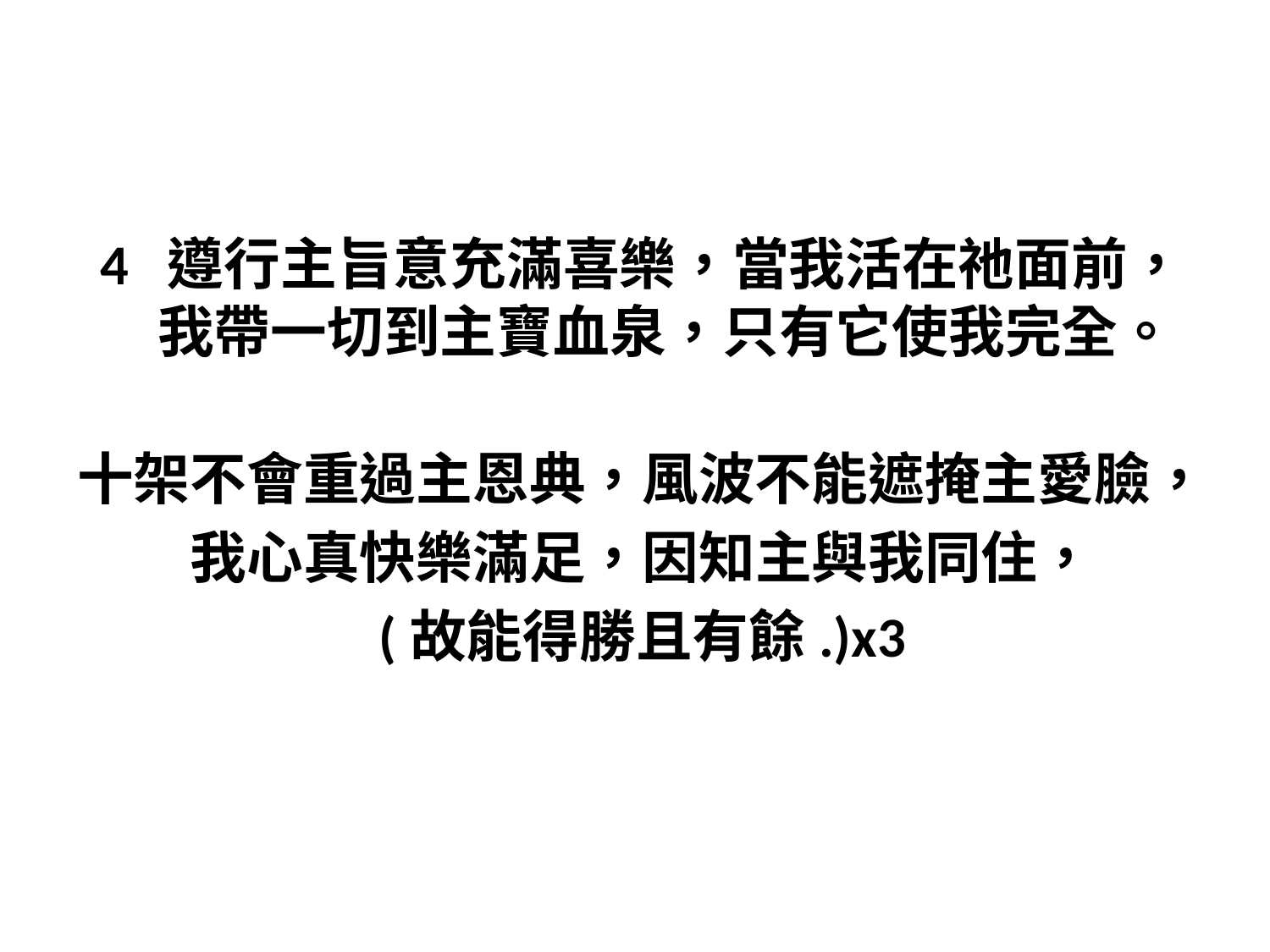

#
4  遵行主旨意充滿喜樂，當我活在祂面前，
我帶一切到主寶血泉，只有它使我完全。
十架不會重過主恩典，風波不能遮掩主愛臉，
我心真快樂滿足，因知主與我同住，
(故能得勝且有餘.)x3